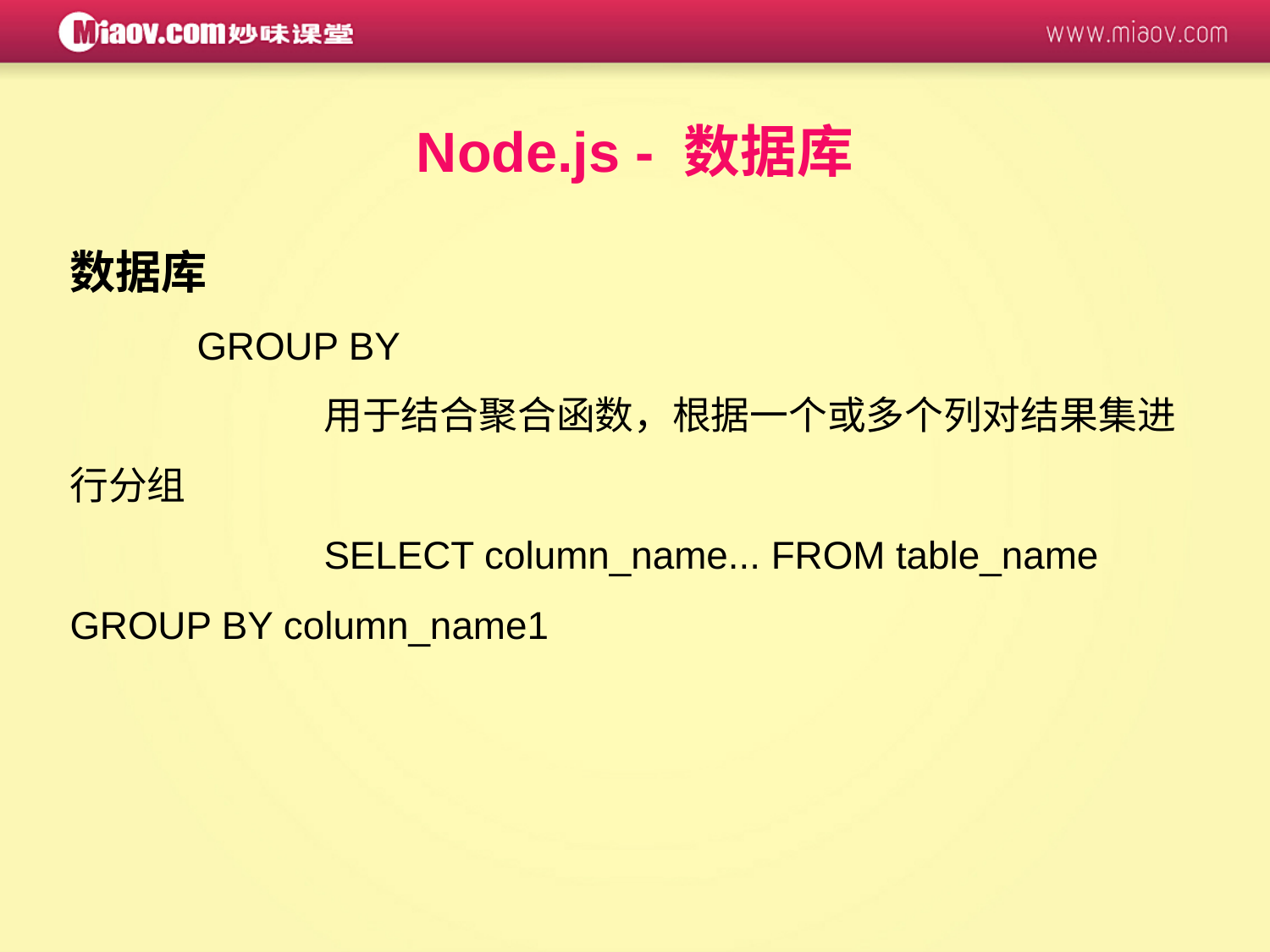

Node.js - 数据库
数据库
	GROUP BY
		用于结合聚合函数，根据一个或多个列对结果集进行分组
		SELECT column_name... FROM table_name  GROUP BY column_name1